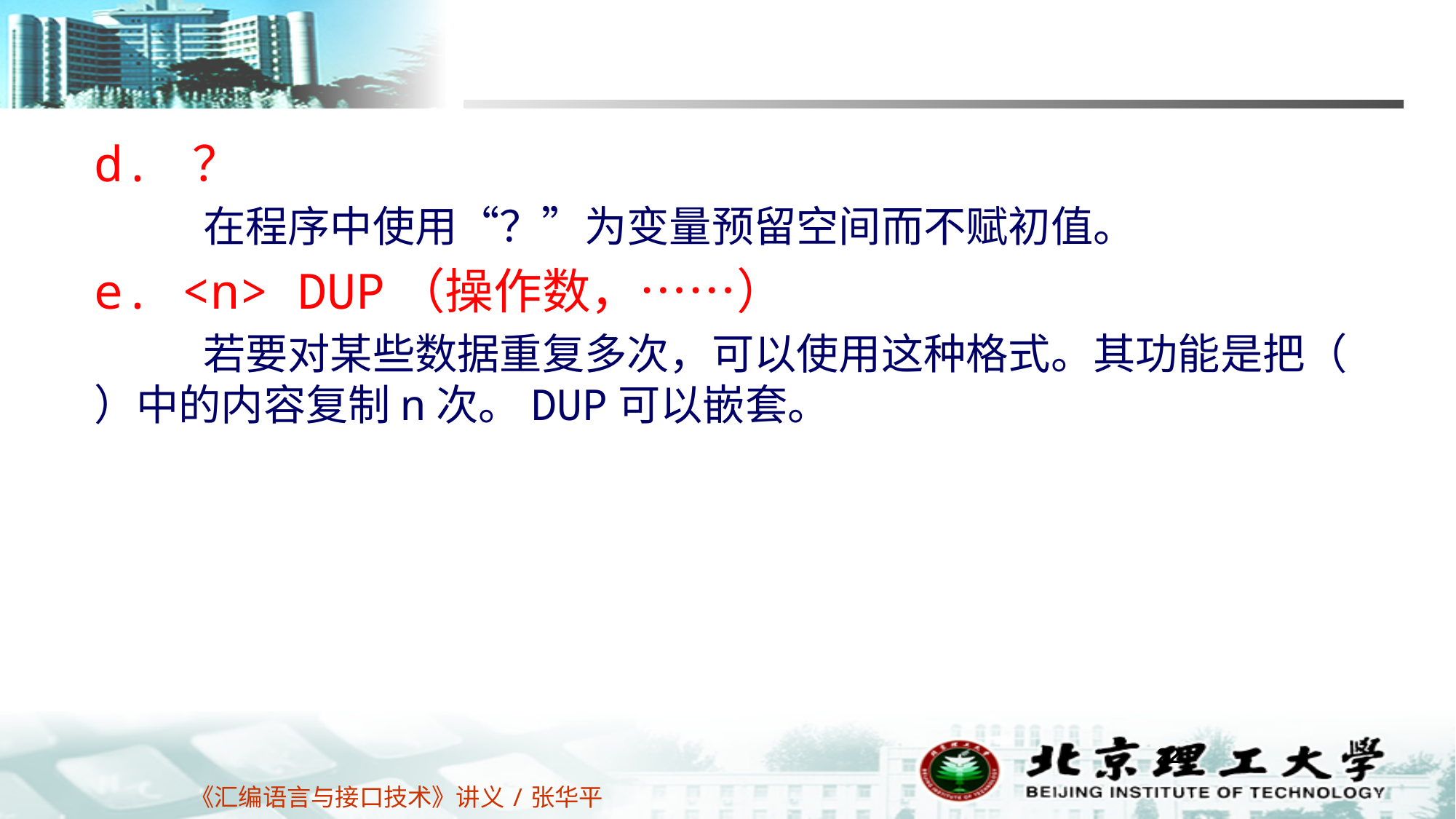

d. ？
	在程序中使用“？”为变量预留空间而不赋初值。
e. <n> DUP（操作数，……）
	若要对某些数据重复多次，可以使用这种格式。其功能是把（ ）中的内容复制n次。DUP可以嵌套。
22